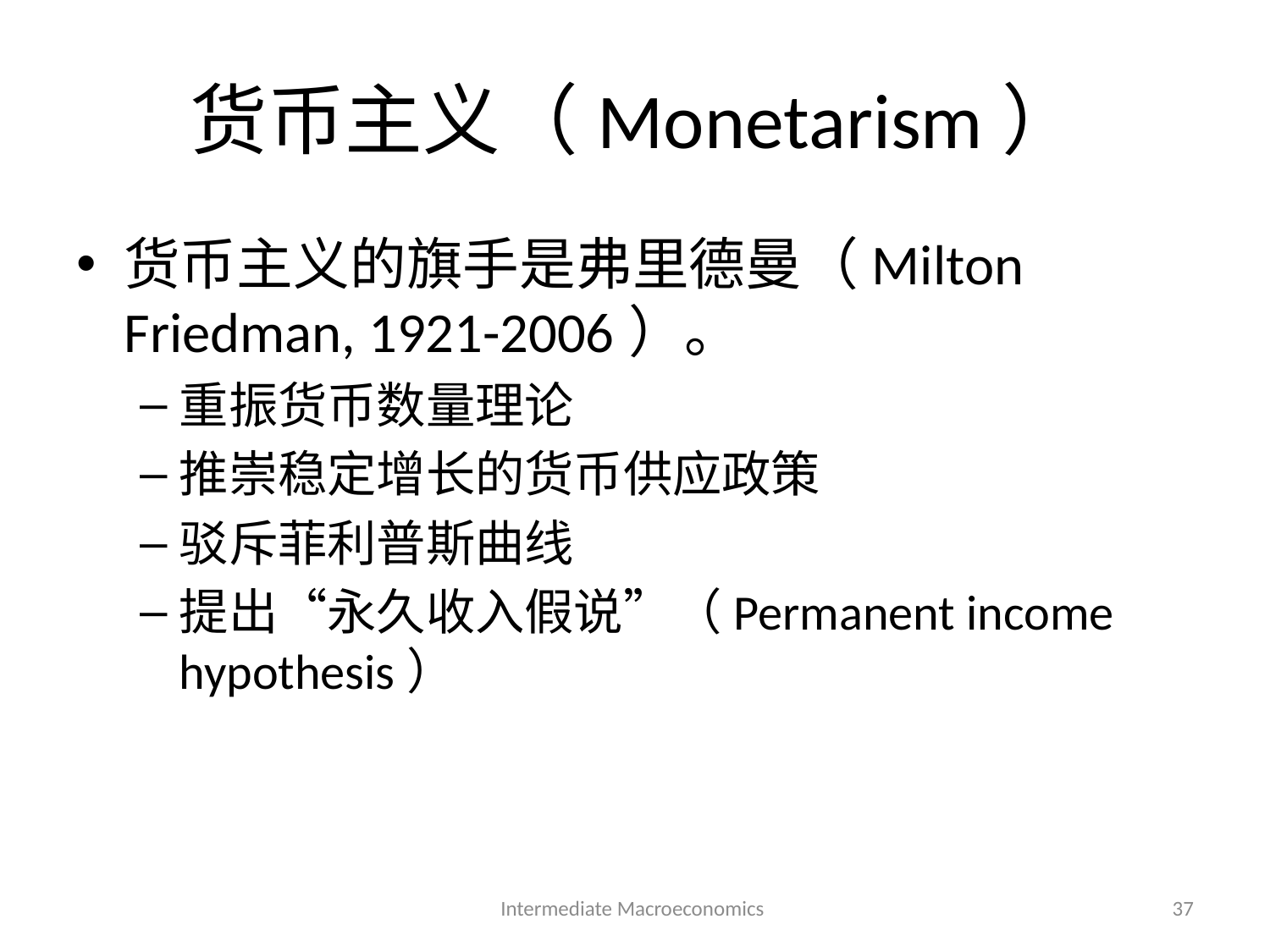

# 货币主义（Monetarism）
货币主义的旗手是弗里德曼（Milton Friedman, 1921-2006）。
重振货币数量理论
推崇稳定增长的货币供应政策
驳斥菲利普斯曲线
提出“永久收入假说”（Permanent income hypothesis）

Intermediate Macroeconomics
37